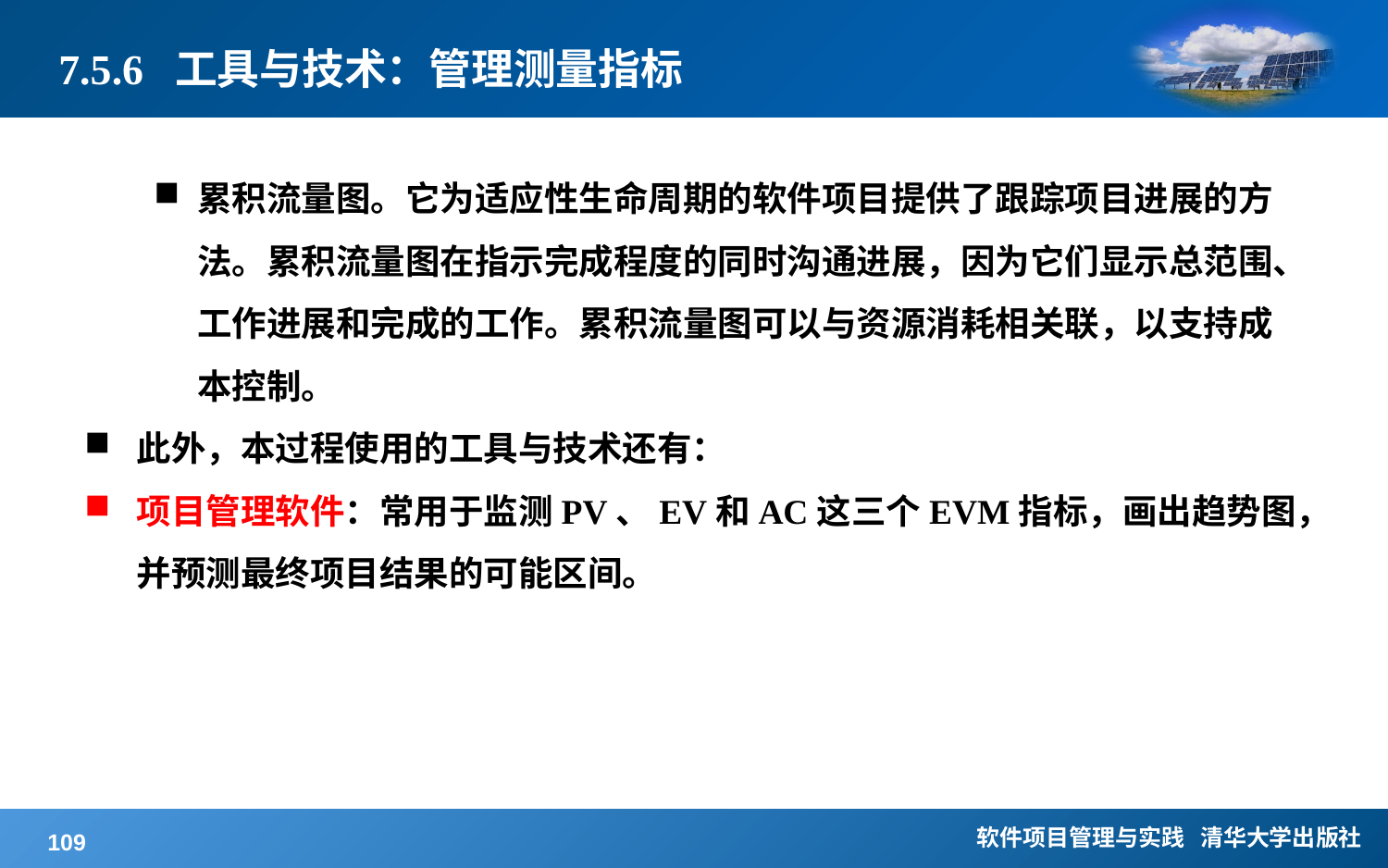

# 7.5.6  工具与技术：管理测量指标
累积流量图。它为适应性生命周期的软件项目提供了跟踪项目进展的方法。累积流量图在指示完成程度的同时沟通进展，因为它们显示总范围、工作进展和完成的工作。累积流量图可以与资源消耗相关联，以支持成本控制。
此外，本过程使用的工具与技术还有：
项目管理软件：常用于监测PV、EV和AC这三个EVM指标，画出趋势图，并预测最终项目结果的可能区间。